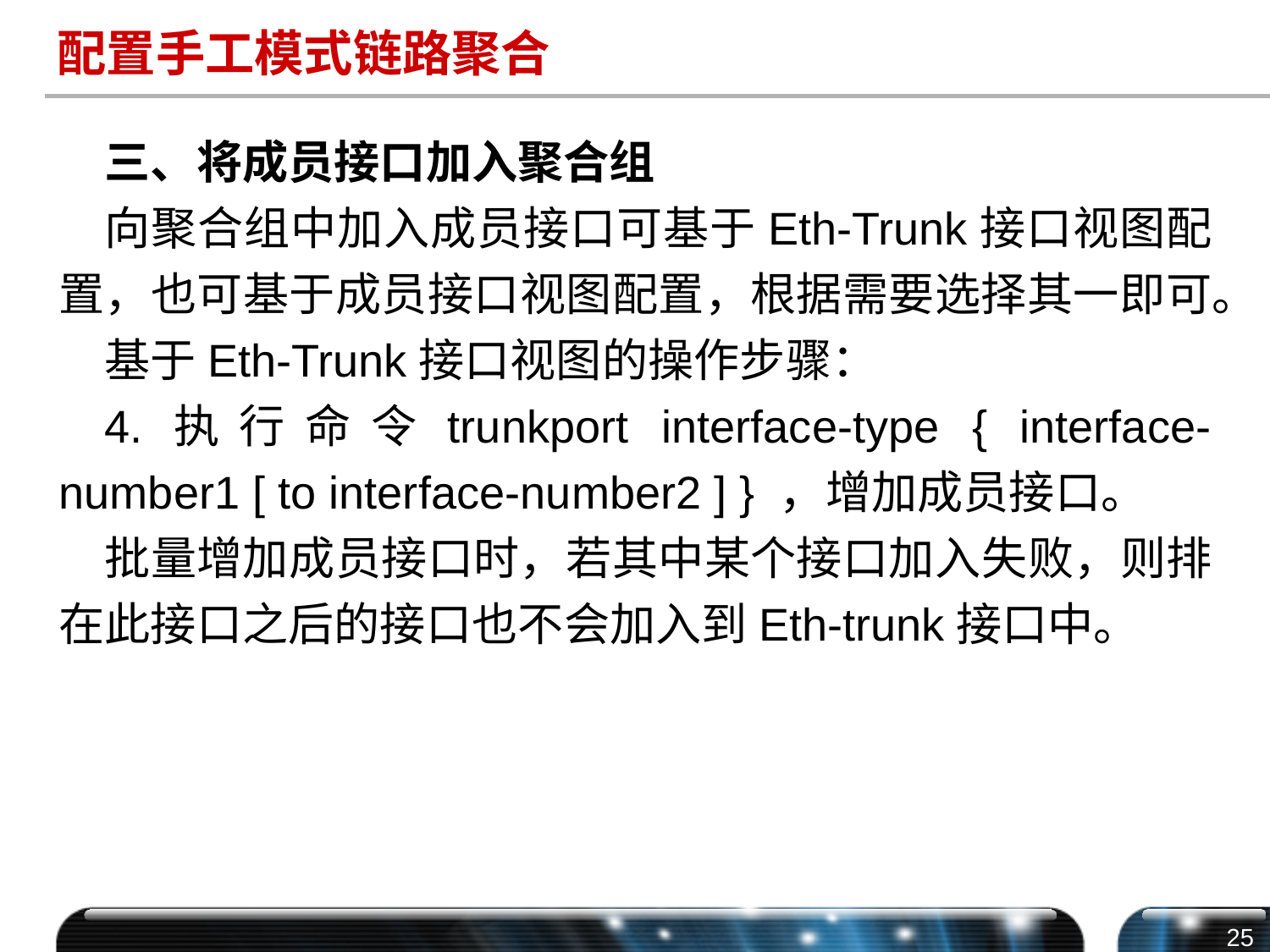

# 配置手工模式链路聚合
三、将成员接口加入聚合组
向聚合组中加入成员接口可基于Eth-Trunk接口视图配置，也可基于成员接口视图配置，根据需要选择其一即可。
基于Eth-Trunk接口视图的操作步骤：
4.执行命令trunkport interface-type { interface-number1 [ to interface-number2 ] } ，增加成员接口。
批量增加成员接口时，若其中某个接口加入失败，则排在此接口之后的接口也不会加入到Eth-trunk接口中。